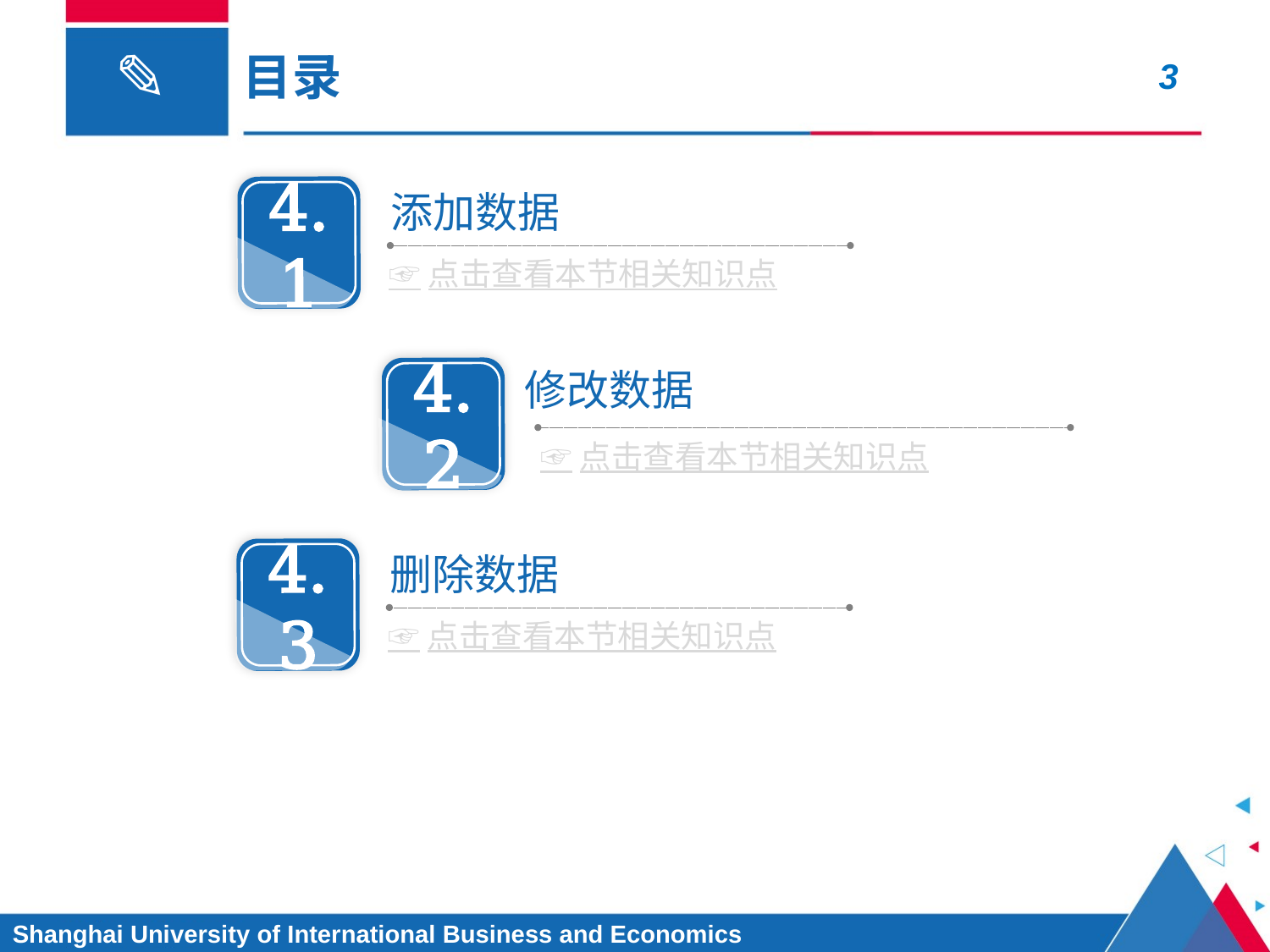

# 目录
4.1

添加数据
☞点击查看本节相关知识点
4.2

修改数据
☞点击查看本节相关知识点
4.3

删除数据
☞点击查看本节相关知识点